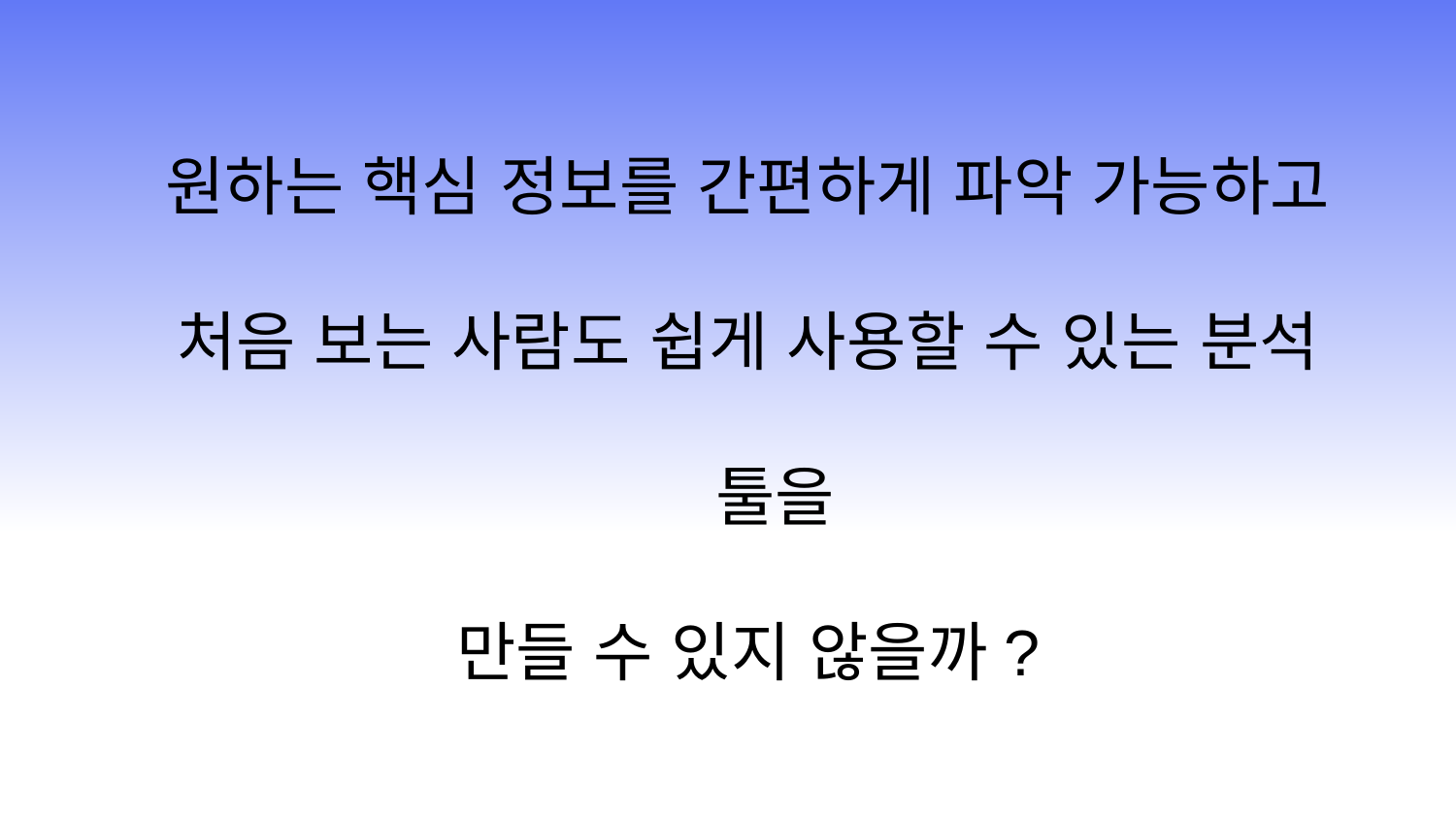

원하는 핵심 정보를 간편하게 파악 가능하고
처음 보는 사람도 쉽게 사용할 수 있는 분석 툴을
만들 수 있지 않을까?